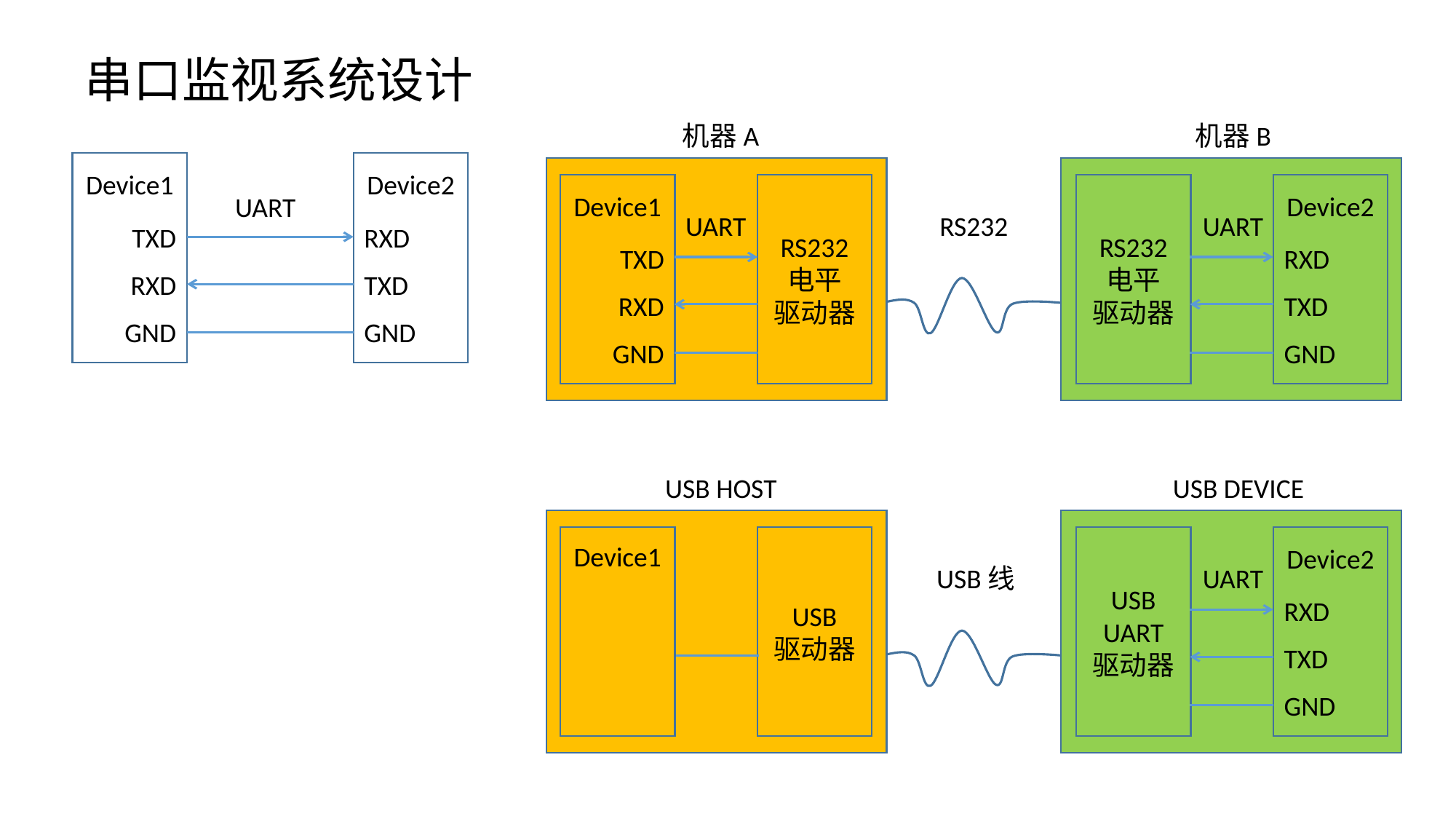

串口监视系统设计
机器A
机器B
Device1

TXD

RXD

GND
Device2

RXD

TXD

GND

Device1

TXD

RXD

GND
RS232
电平
驱动器
RS232
电平
驱动器
Device2

RXD

TXD

GND
UART
UART
RS232
UART

USB HOST
USB DEVICE

Device1

USB
驱动器
USB
UART
驱动器
Device2

RXD

TXD

GND
USB线
UART